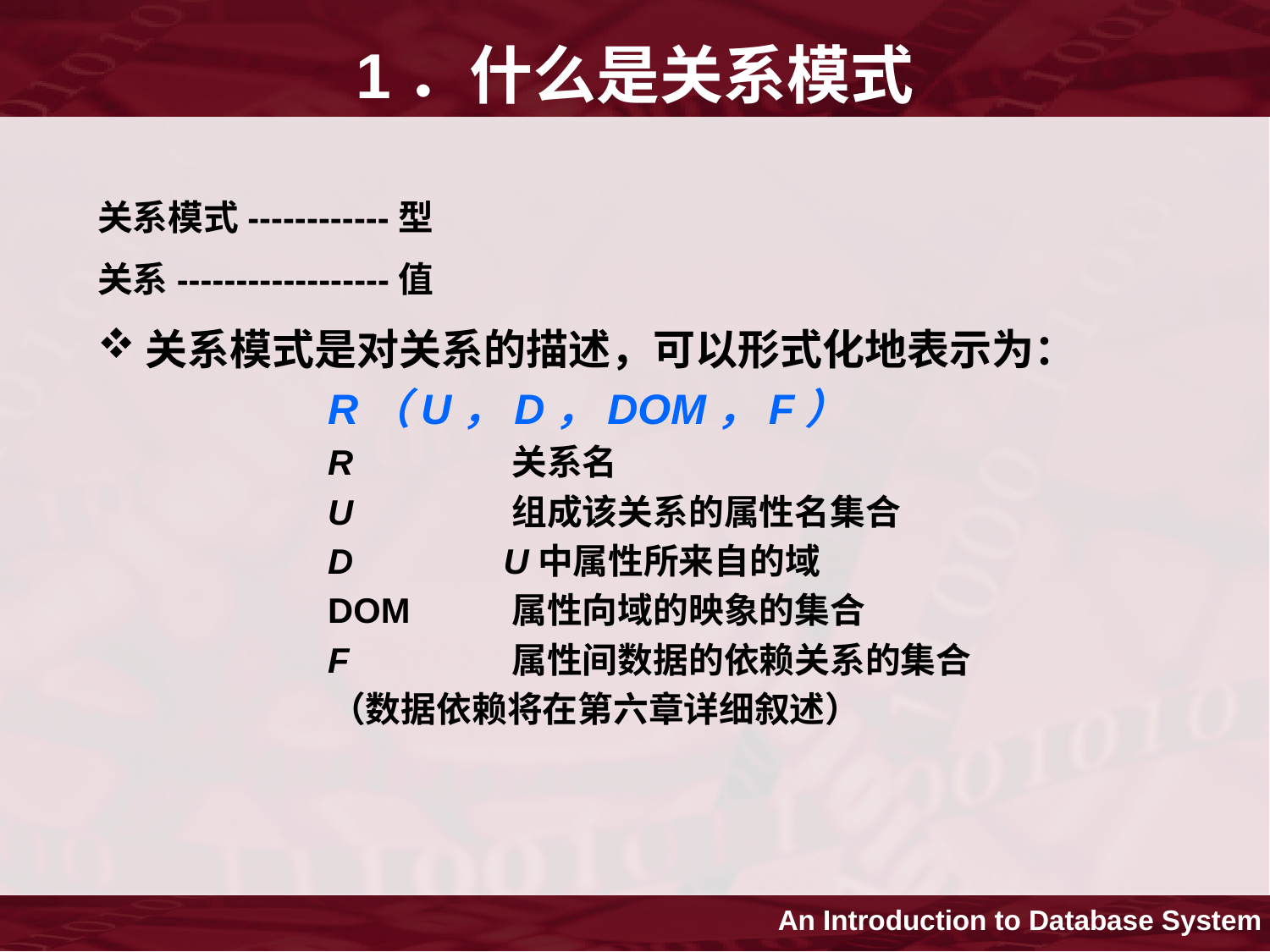

# 1．什么是关系模式
关系模式------------型
关系------------------值
关系模式是对关系的描述，可以形式化地表示为：
    	R（U，D，DOM，F）
		R       	     关系名
		U       	     组成该关系的属性名集合
		D       	     U中属性所来自的域
		DOM  	     属性向域的映象的集合
		F        	     属性间数据的依赖关系的集合
                    （数据依赖将在第六章详细叙述）